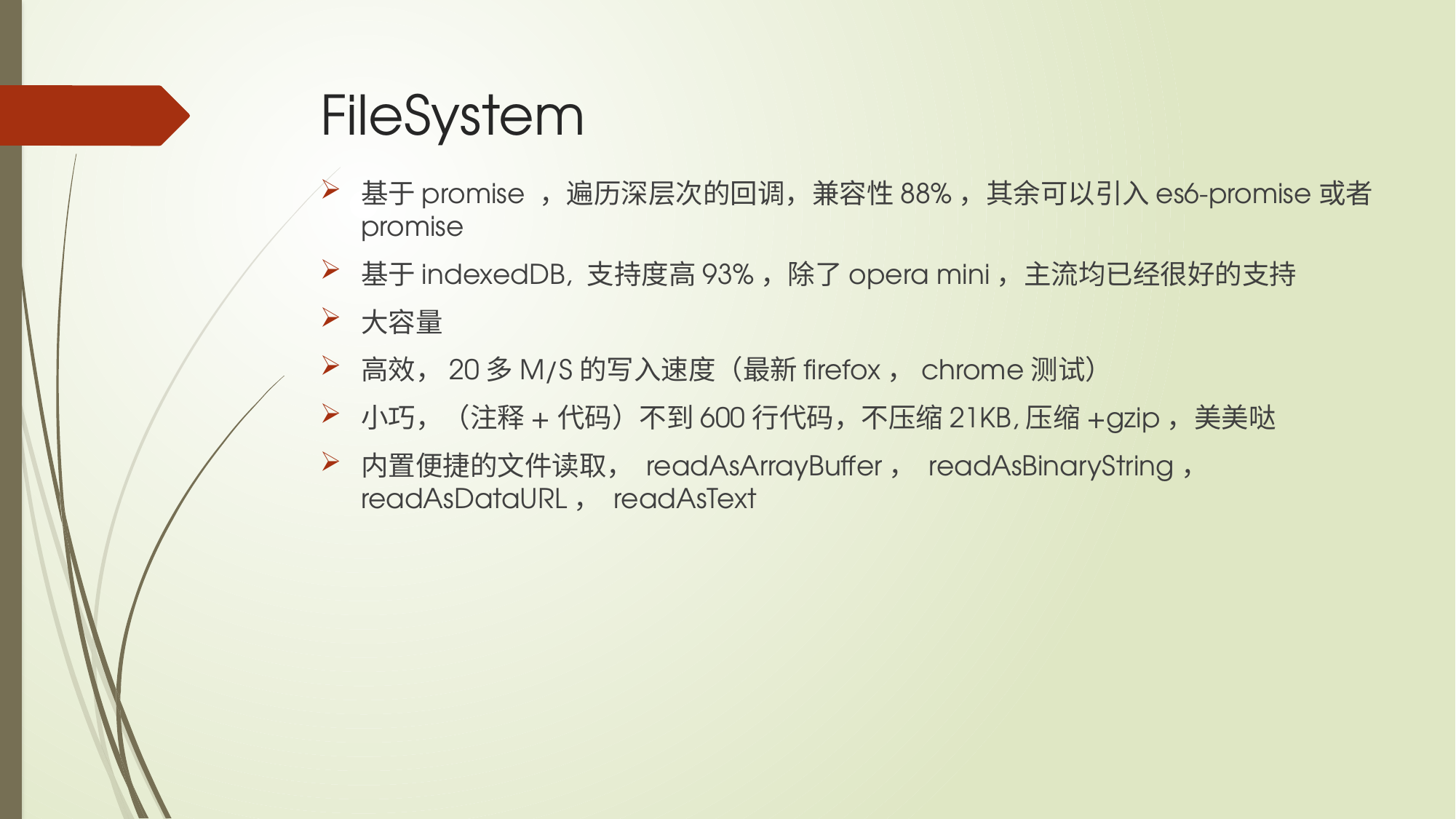

# FileSystem
基于promise ，遍历深层次的回调，兼容性88%，其余可以引入es6-promise或者promise
基于indexedDB, 支持度高93%，除了opera mini，主流均已经很好的支持
大容量
高效，20多M/S的写入速度（最新firefox，chrome测试）
小巧，（注释+代码）不到600行代码，不压缩21KB,压缩+gzip，美美哒
内置便捷的文件读取， readAsArrayBuffer， readAsBinaryString， readAsDataURL， readAsText